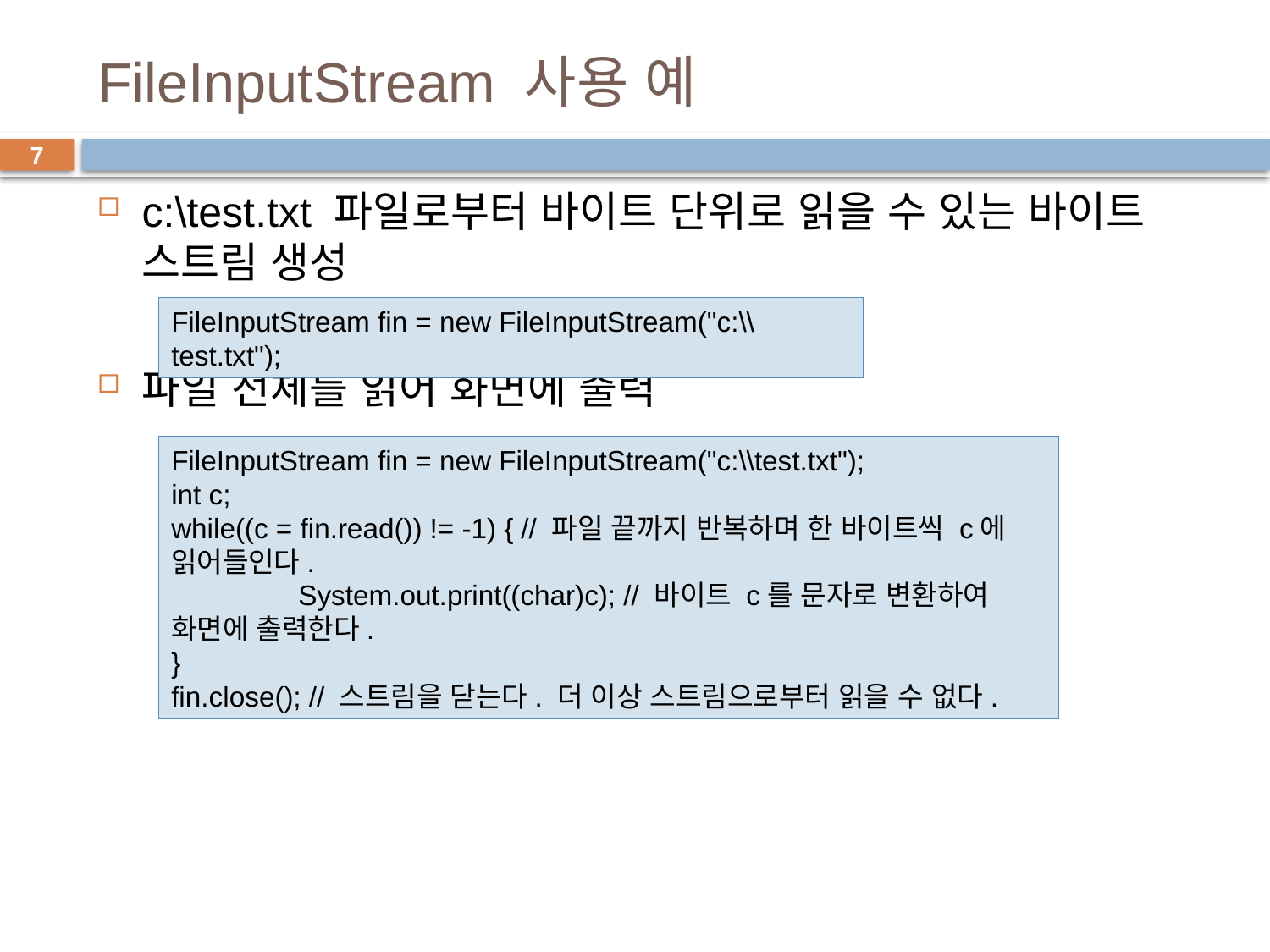

# FileInputStream 사용 예
7
c:\test.txt 파일로부터 바이트 단위로 읽을 수 있는 바이트 스트림 생성

파일 전체를 읽어 화면에 출력
FileInputStream fin = new FileInputStream("c:\\test.txt");
FileInputStream fin = new FileInputStream("c:\\test.txt");
int c;
while((c = fin.read()) != -1) { // 파일 끝까지 반복하며 한 바이트씩 c에 읽어들인다.
	System.out.print((char)c); // 바이트 c를 문자로 변환하여 화면에 출력한다.
}
fin.close(); // 스트림을 닫는다. 더 이상 스트림으로부터 읽을 수 없다.